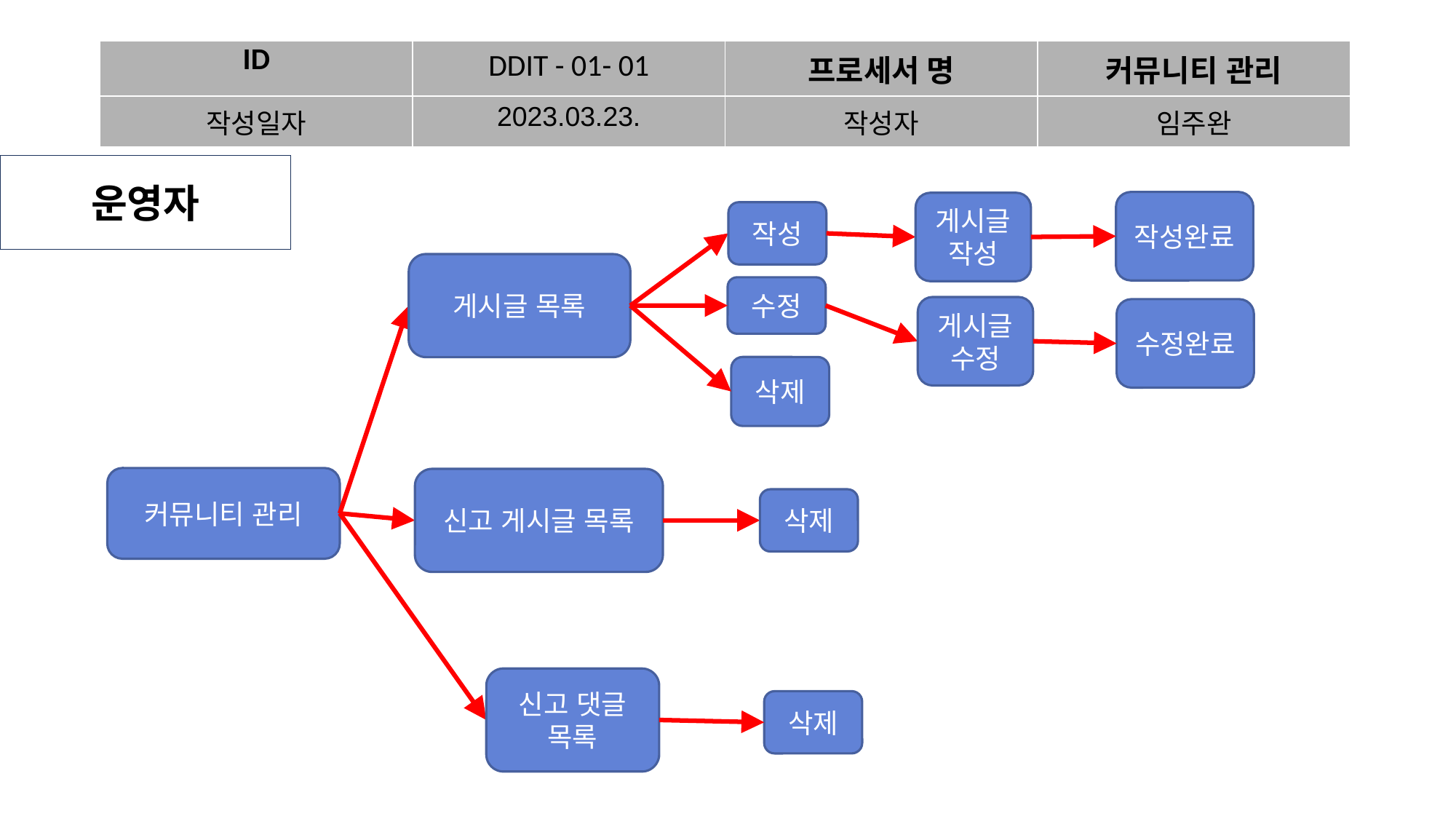

| ID | DDIT - 01- 01 | 프로세서 명 | 커뮤니티 관리 |
| --- | --- | --- | --- |
| 작성일자 | 2023.03.23. | 작성자 | 임주완 |
운영자
작성완료
게시글작성
작성
게시글 목록
수정
게시글수정
수정완료
삭제
커뮤니티 관리
신고 게시글 목록
삭제
신고 댓글 목록
삭제